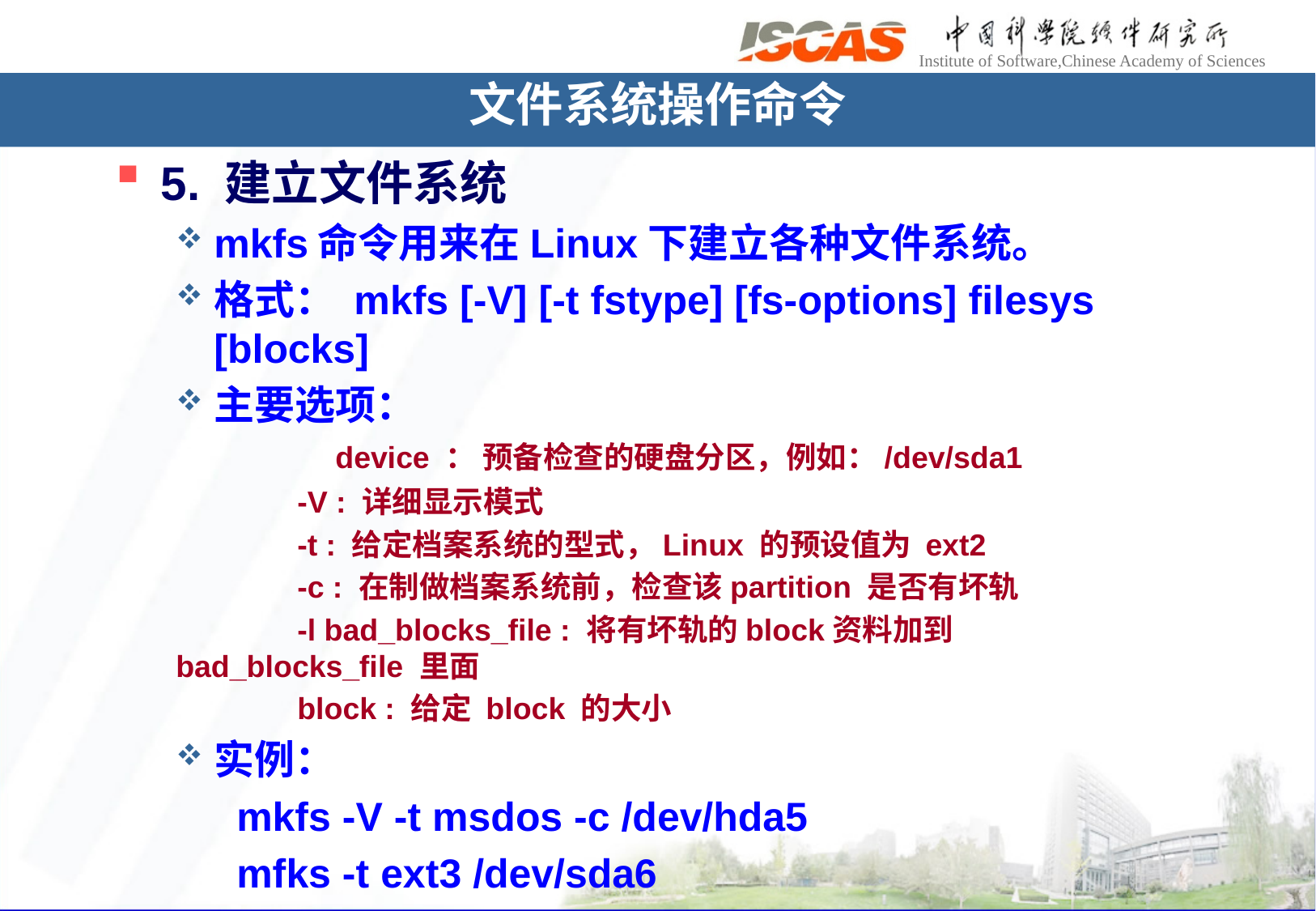

# 文件系统操作命令
5. 建立文件系统
mkfs命令用来在Linux下建立各种文件系统。
格式： mkfs [-V] [-t fstype] [fs-options] filesys [blocks]
主要选项：
	device ： 预备检查的硬盘分区，例如：/dev/sda1
	-V : 详细显示模式
	-t : 给定档案系统的型式，Linux 的预设值为 ext2
	-c : 在制做档案系统前，检查该partition 是否有坏轨
	-l bad_blocks_file : 将有坏轨的block资料加到 bad_blocks_file 里面
	block : 给定 block 的大小
实例：
         	mkfs -V -t msdos -c /dev/hda5
	mfks -t ext3 /dev/sda6